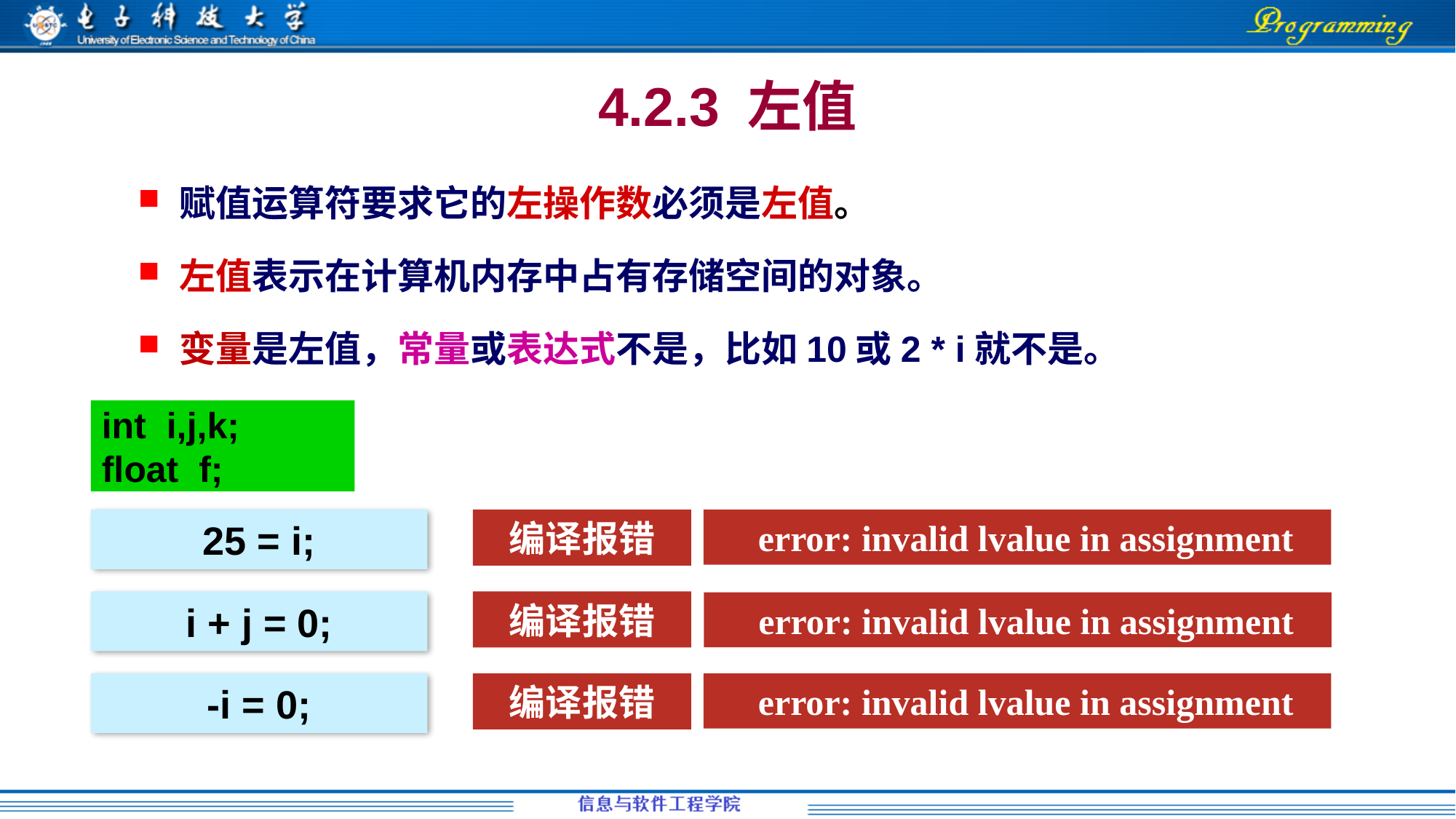

4.2.3 左值
赋值运算符要求它的左操作数必须是左值。
左值表示在计算机内存中占有存储空间的对象。
变量是左值，常量或表达式不是，比如10或2 * i就不是。
int  i,j,k;
float  f;
25 = i;
编译报错
error: invalid lvalue in assignment
i + j = 0;
编译报错
error: invalid lvalue in assignment
-i = 0;
编译报错
error: invalid lvalue in assignment